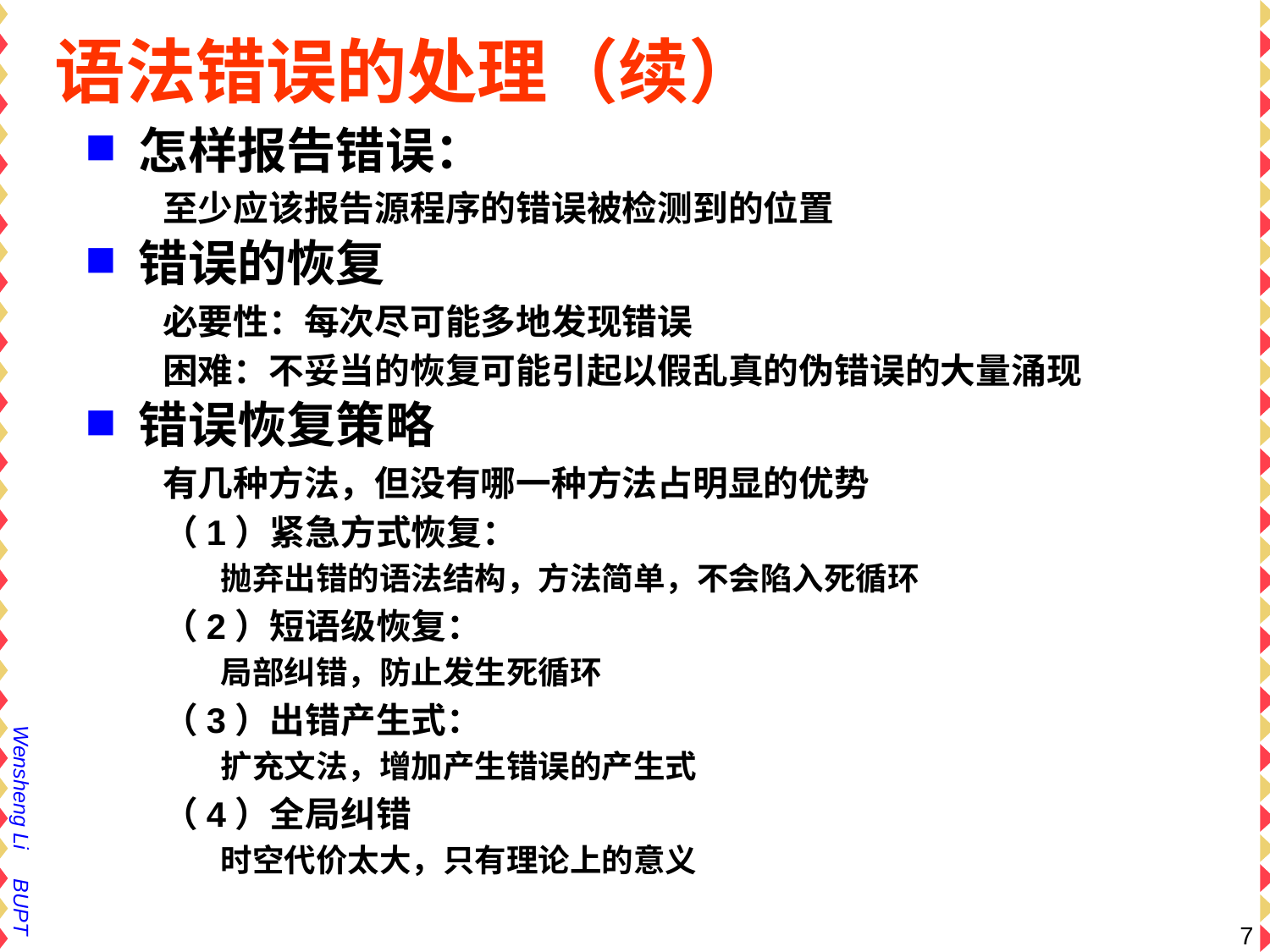

语法错误的处理（续）
怎样报告错误：
至少应该报告源程序的错误被检测到的位置
错误的恢复
必要性：每次尽可能多地发现错误
困难：不妥当的恢复可能引起以假乱真的伪错误的大量涌现
错误恢复策略
有几种方法，但没有哪一种方法占明显的优势
（1）紧急方式恢复：
抛弃出错的语法结构，方法简单，不会陷入死循环
（2）短语级恢复：
局部纠错，防止发生死循环
（3）出错产生式：
扩充文法，增加产生错误的产生式
（4）全局纠错
时空代价太大，只有理论上的意义
7